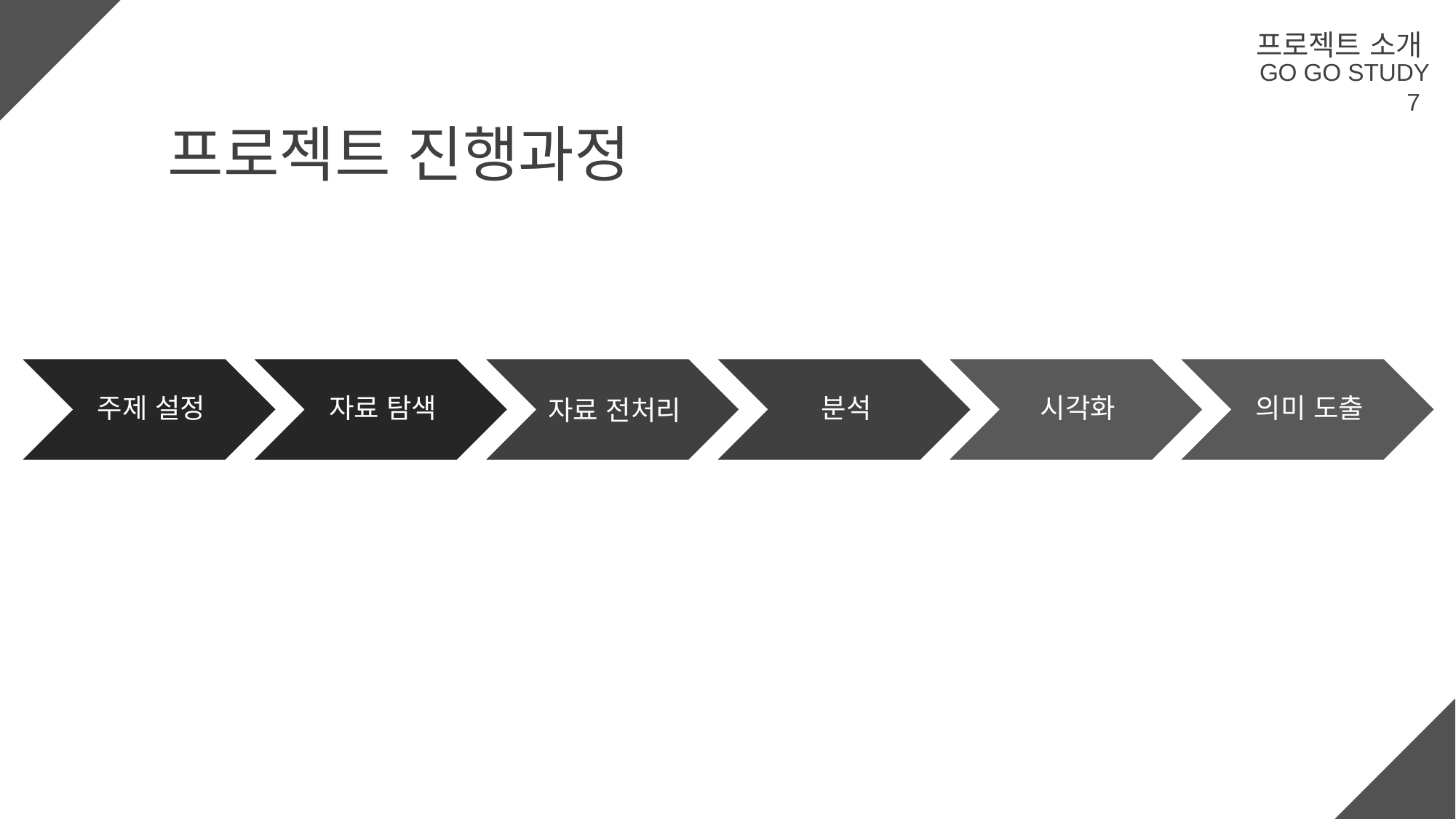

프로젝트 소개
GO GO STUDY
7
프로젝트 진행과정
주제 설정
자료 탐색
자료 전처리
분석
시각화
의미 도출